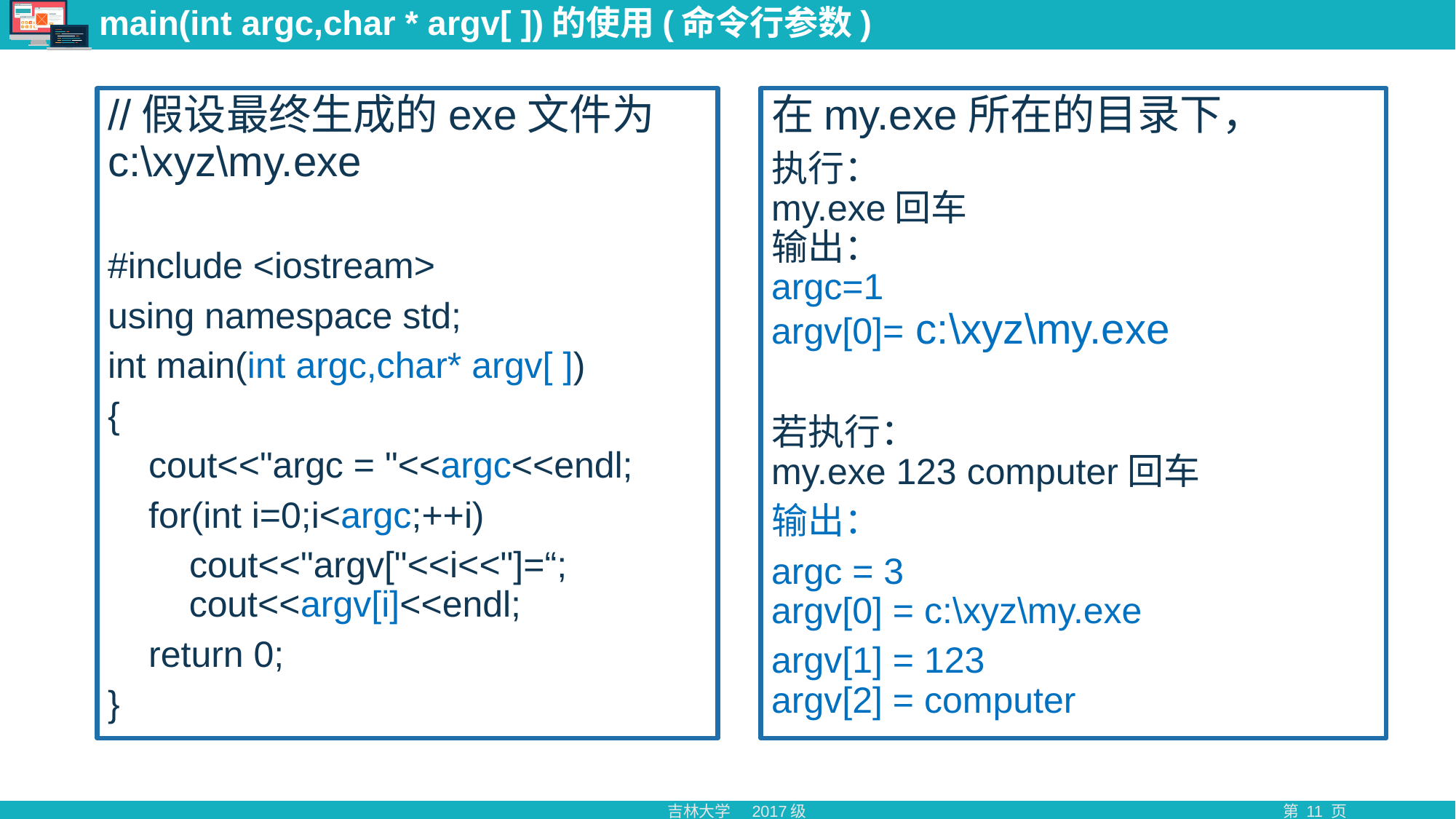

# main(int argc,char * argv[ ])的使用(命令行参数)
//假设最终生成的exe文件为c:\xyz\my.exe
#include <iostream>
using namespace std;
int main(int argc,char* argv[ ])
{
    cout<<"argc = "<<argc<<endl;
    for(int i=0;i<argc;++i)
        cout<<"argv["<<i<<"]=“;
        cout<<argv[i]<<endl;
    return 0;
}
在my.exe所在的目录下，
执行：
my.exe回车
输出：
argc=1
argv[0]= c:\xyz\my.exe

若执行：
my.exe 123 computer回车
输出：
argc = 3
argv[0] = c:\xyz\my.exe
argv[1] = 123
argv[2] = computer